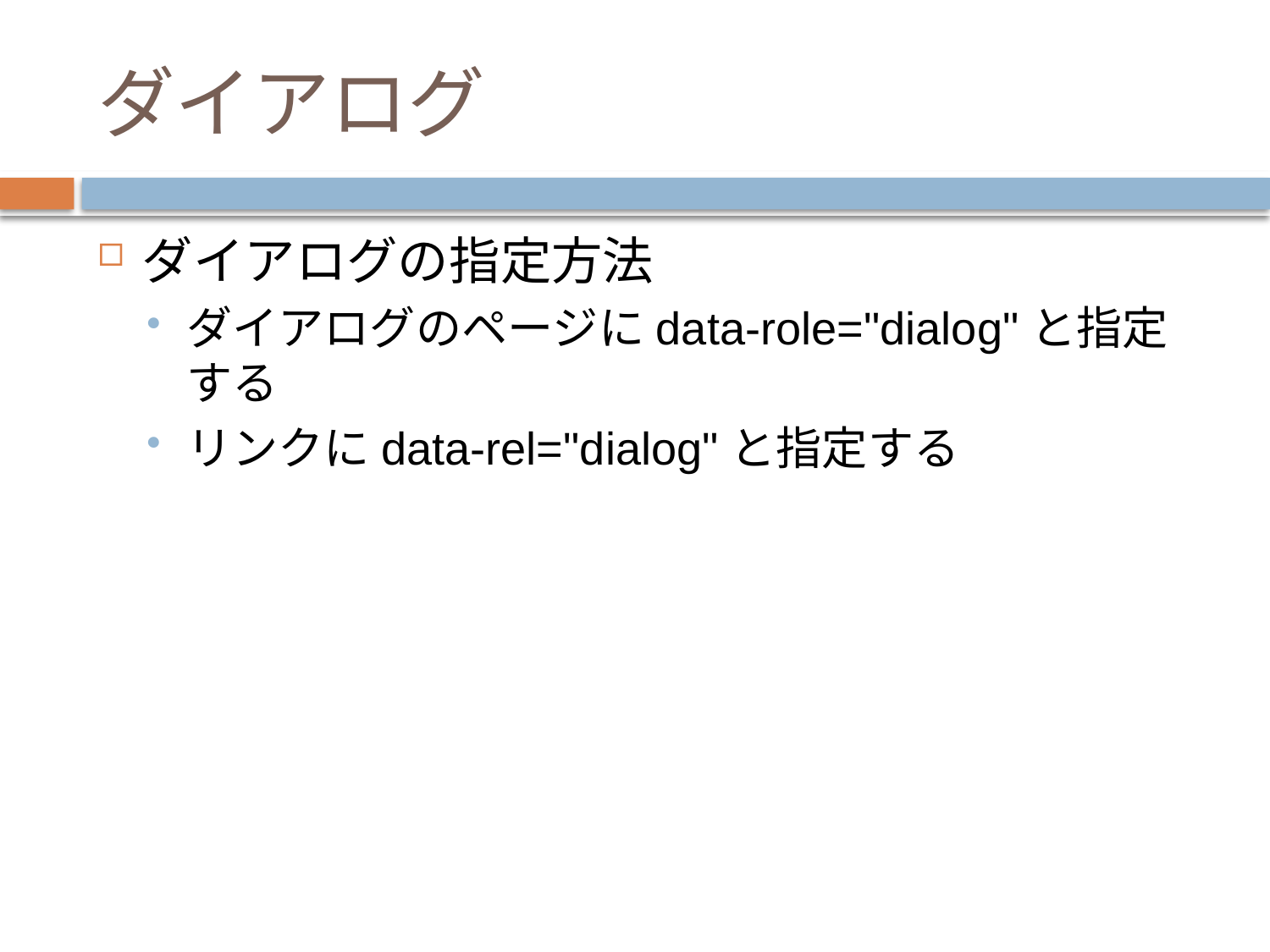

# ダイアログ
ダイアログの指定方法
ダイアログのページにdata-role="dialog"と指定する
リンクにdata-rel="dialog"と指定する